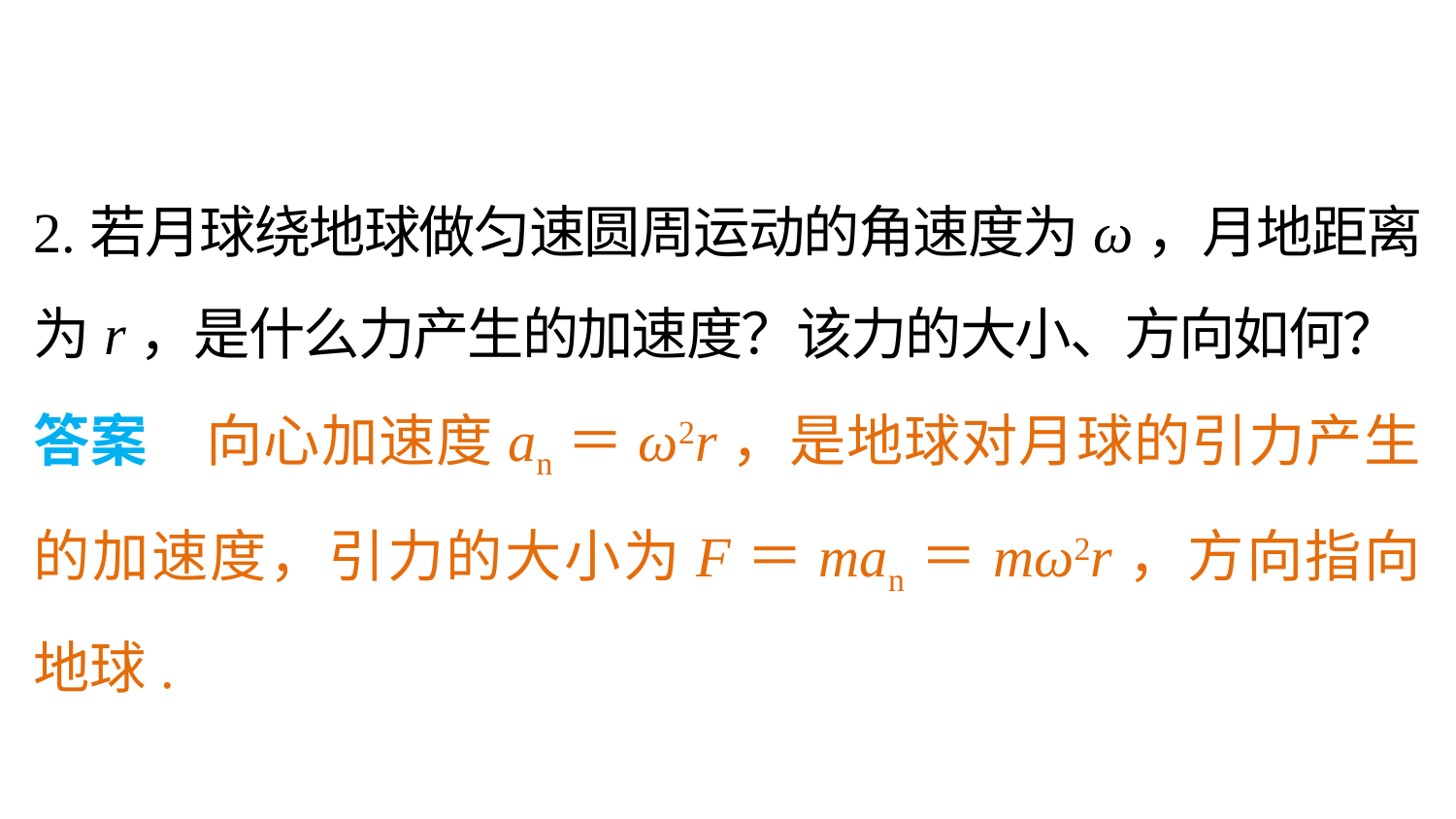

2.若月球绕地球做匀速圆周运动的角速度为ω，月地距离为r，是什么力产生的加速度？该力的大小、方向如何？
答案　向心加速度an＝ω2r，是地球对月球的引力产生的加速度，引力的大小为F＝man＝mω2r，方向指向地球.